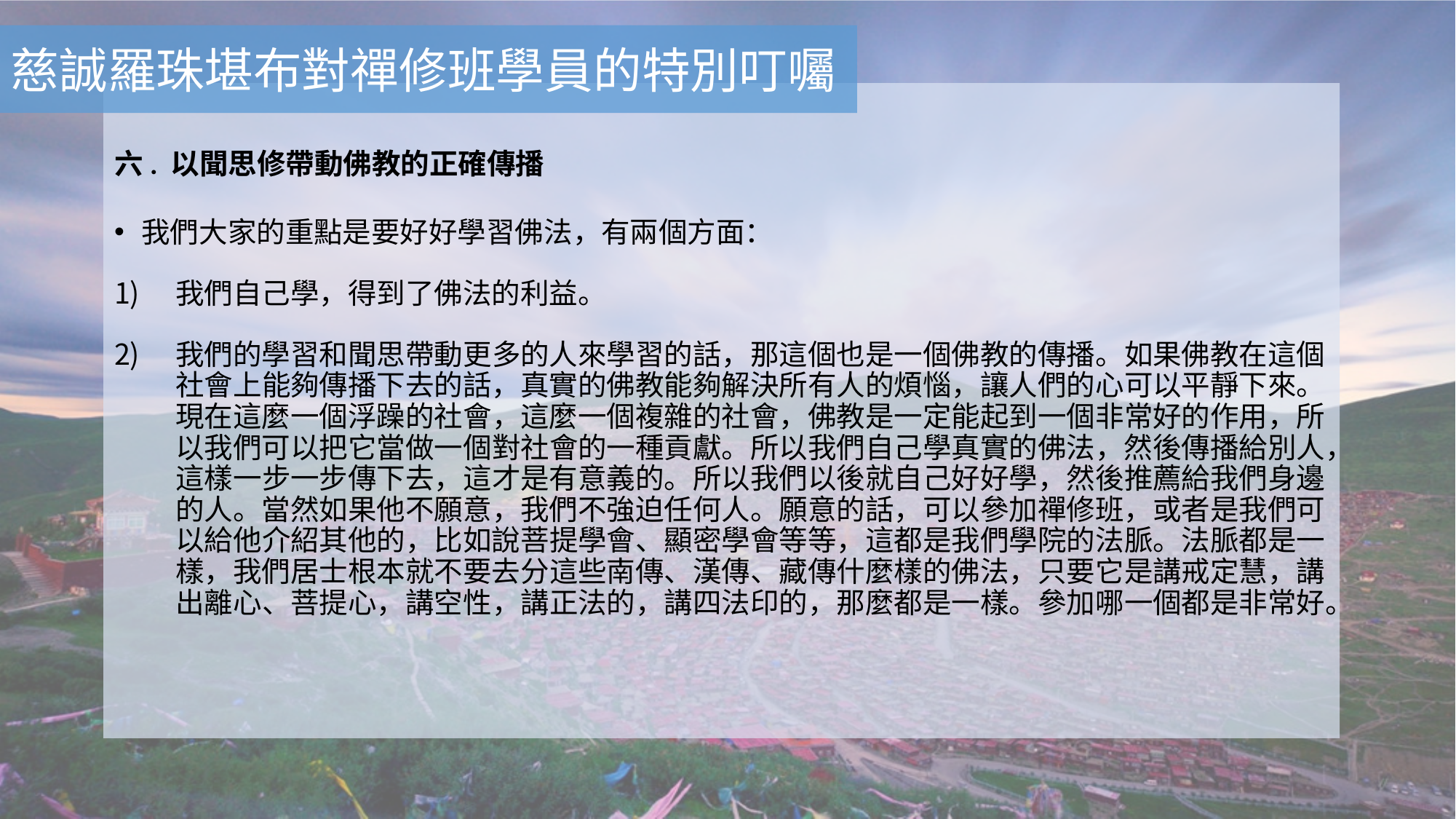

慈誠羅珠堪布對禪修班學員的特別叮囑

六. 以聞思修帶動佛教的正確傳播
我們大家的重點是要好好學習佛法，有兩個方面：
我們自己學，得到了佛法的利益。
我們的學習和聞思帶動更多​​的人來學習的話，那這個也是一個佛教的傳播。如果佛教在這個社會上能夠傳播下去的話，真實的佛教能夠解決所有人的煩惱，讓人們的心可以平靜下來。現在這麼一個浮躁的社會，這麼一個複雜的社會，佛教是一定能起到一個非常好的作用，所以我們可以把它當做一個對社會的一種貢獻。所以我們自己學真實的佛法，然後傳播給別人，這樣一步一步傳下去，這才是有意義的。所以我們以後就自己好好學，然後推薦給我們身邊的人。當然如果他不願意，我們不強迫任何人。願意的話，可以參加禪修班，或者是我們可以給他介紹其他的，比如說菩提學會、顯密學會等等，這都是我們學院的法脈。法脈都是一樣，我們居士根本就不要去分這些南傳、漢傳、藏傳什麼樣的佛法，只要它是講戒定慧，講出離心、菩提心，講空性，講正法的，講四法印的，那麼都是一樣。參加哪一個都是非常好。